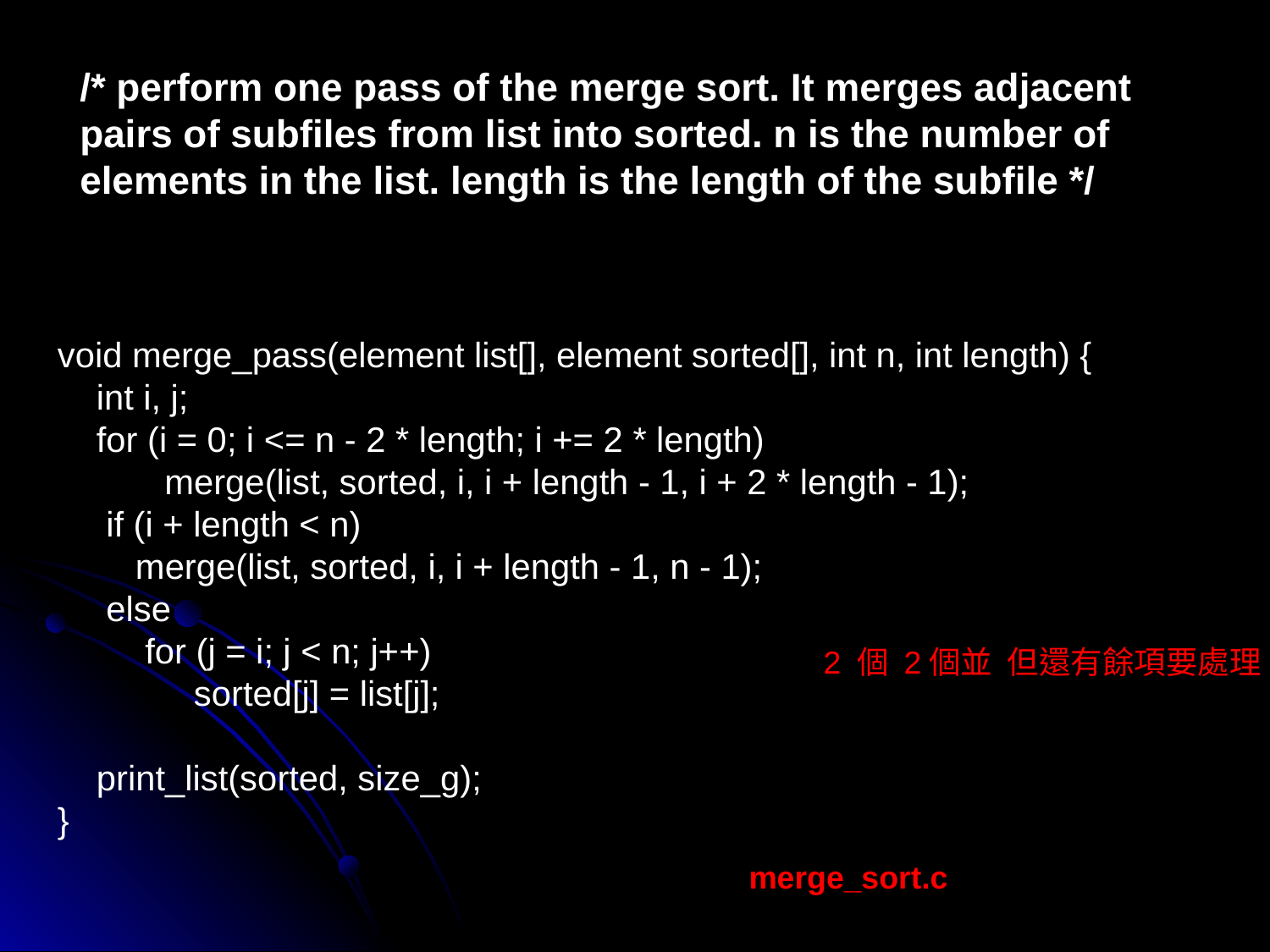

/* perform one pass of the merge sort. It merges adjacent pairs of subfiles from list into sorted. n is the number of elements in the list. length is the length of the subfile */
void merge_pass(element list[], element sorted[], int n, int length) {
    int i, j;
    for (i = 0; i <= n - 2 * length; i += 2 * length)
           merge(list, sorted, i, i + length - 1, i + 2 * length - 1);
     if (i + length < n)
        merge(list, sorted, i, i + length - 1, n - 1);
     else
         for (j = i; j < n; j++)
              sorted[j] = list[j];

    print_list(sorted, size_g);
}
2 個 2個並  但還有餘項要處理
merge_sort.c